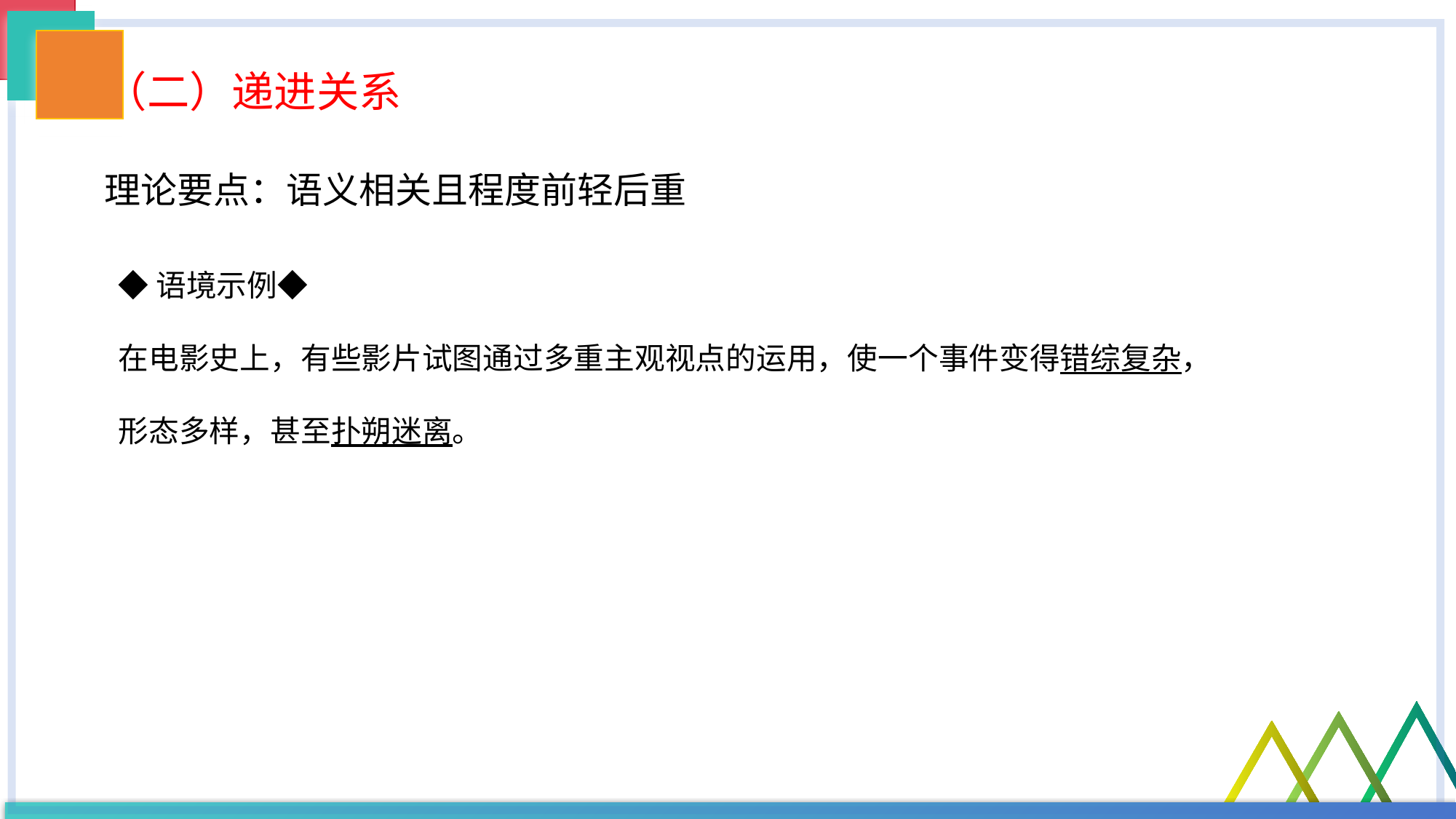

（二）递进关系

理论要点：语义相关且程度前轻后重
◆语境示例◆

在电影史上，有些影片试图通过多重主观视点的运用，使一个事件变得错综复杂，

形态多样，甚至扑朔迷离。